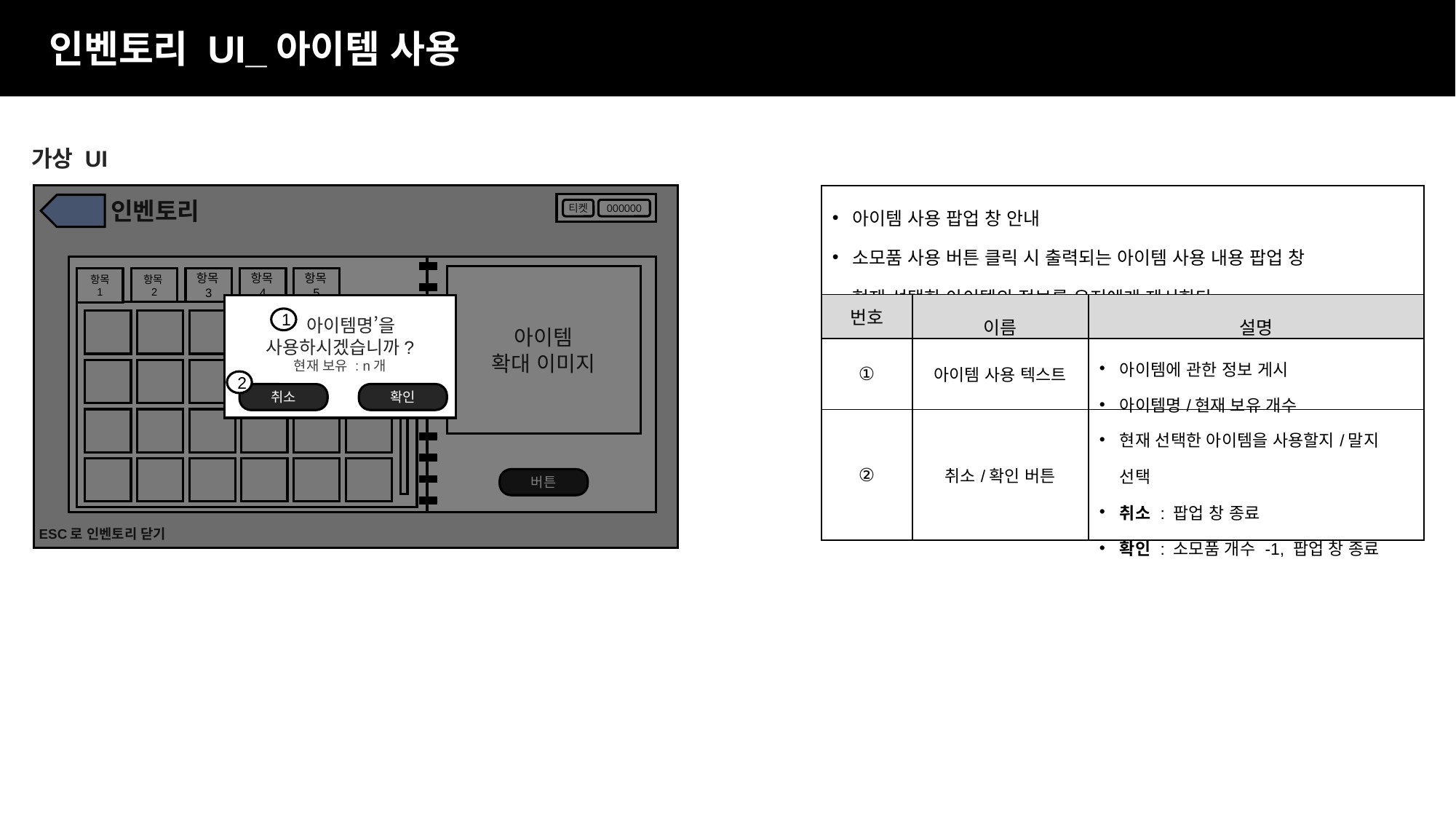

인벤토리 UI_아이템 사용
가상 UI

| 아이템 사용 팝업 창 안내 소모품 사용 버튼 클릭 시 출력되는 아이템 사용 내용 팝업 창 현재 선택한 아이템의 정보를 유저에게 제시한다 |  |  |
| --- | --- | --- |
| 번호 | 이름 | 설명 |
| ① | 아이템 사용 텍스트 | 아이템에 관한 정보 게시 아이템명/현재 보유 개수 |
| ② | 취소/확인 버튼 | 현재 선택한 아이템을 사용할지/말지 선택 취소 : 팝업 창 종료 확인 : 소모품 개수 -1, 팝업 창 종료 |
인벤토리

티켓
000000

아이템
확대 이미지
항목
1
항목2
항목3
항목4
항목5
‘아이템명’을
사용하시겠습니까?
현재 보유 : n개

1

2

확인
취소

버튼
ESC로 인벤토리 닫기